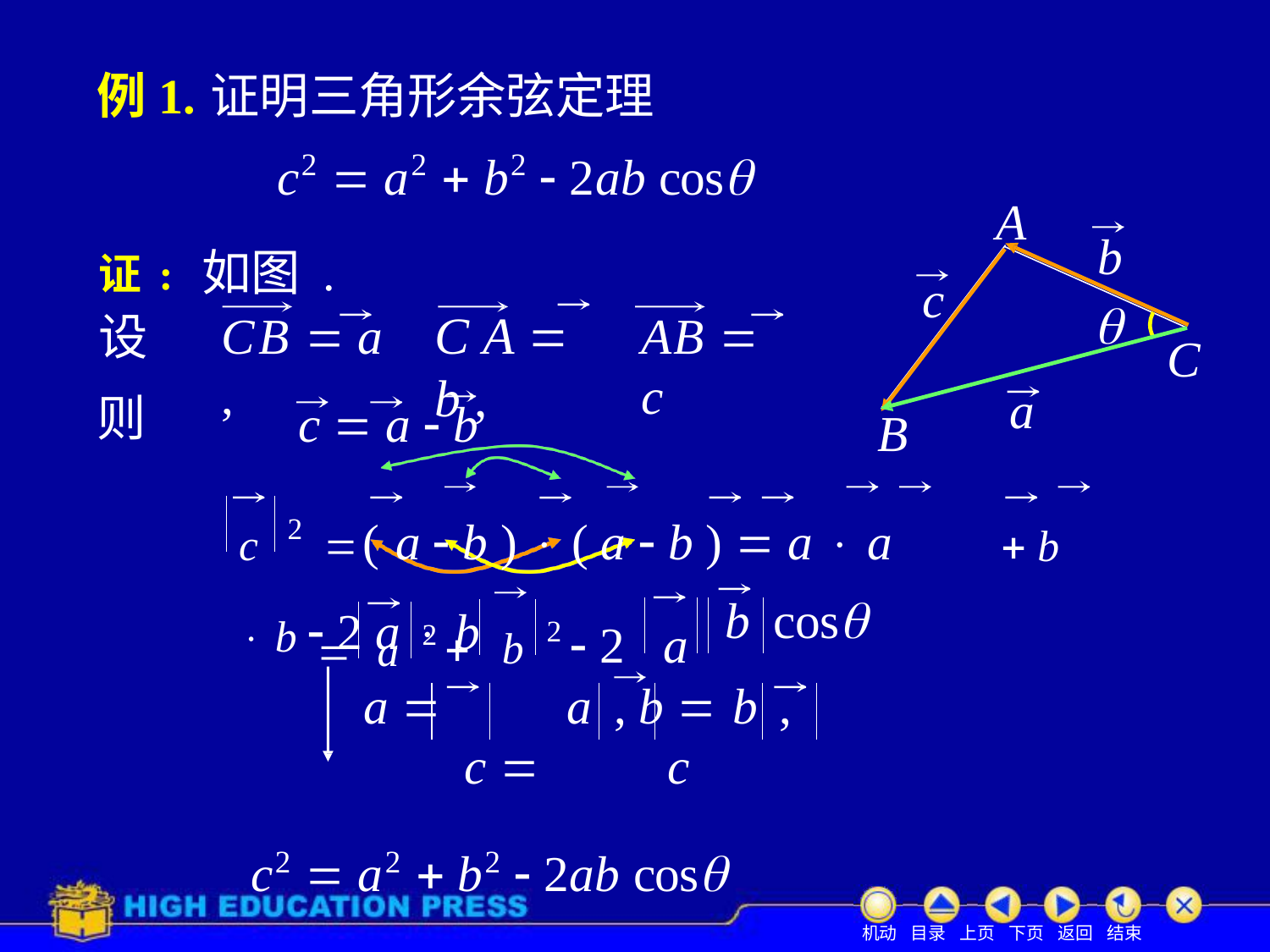

例1.	证明三角形余弦定理
# c2 = a2 + b2 − 2ab cosθ
A
证: 如图 . 设
b
θ

c

C A = b ,

CB = a ,
AB = c

C

c = a − b
c	2 =( a − b ) ⋅ ( a − b ) = a ⋅ a	+ b ⋅ b − 2 a ⋅ b
a
则

B

b	cosθ

=	a	2 +	b  2 − 2	a

a =	a	, b =	b	, c =	c
c2 = a2 + b2 − 2ab cosθ

机动 目录 上页 下页 返回 结束